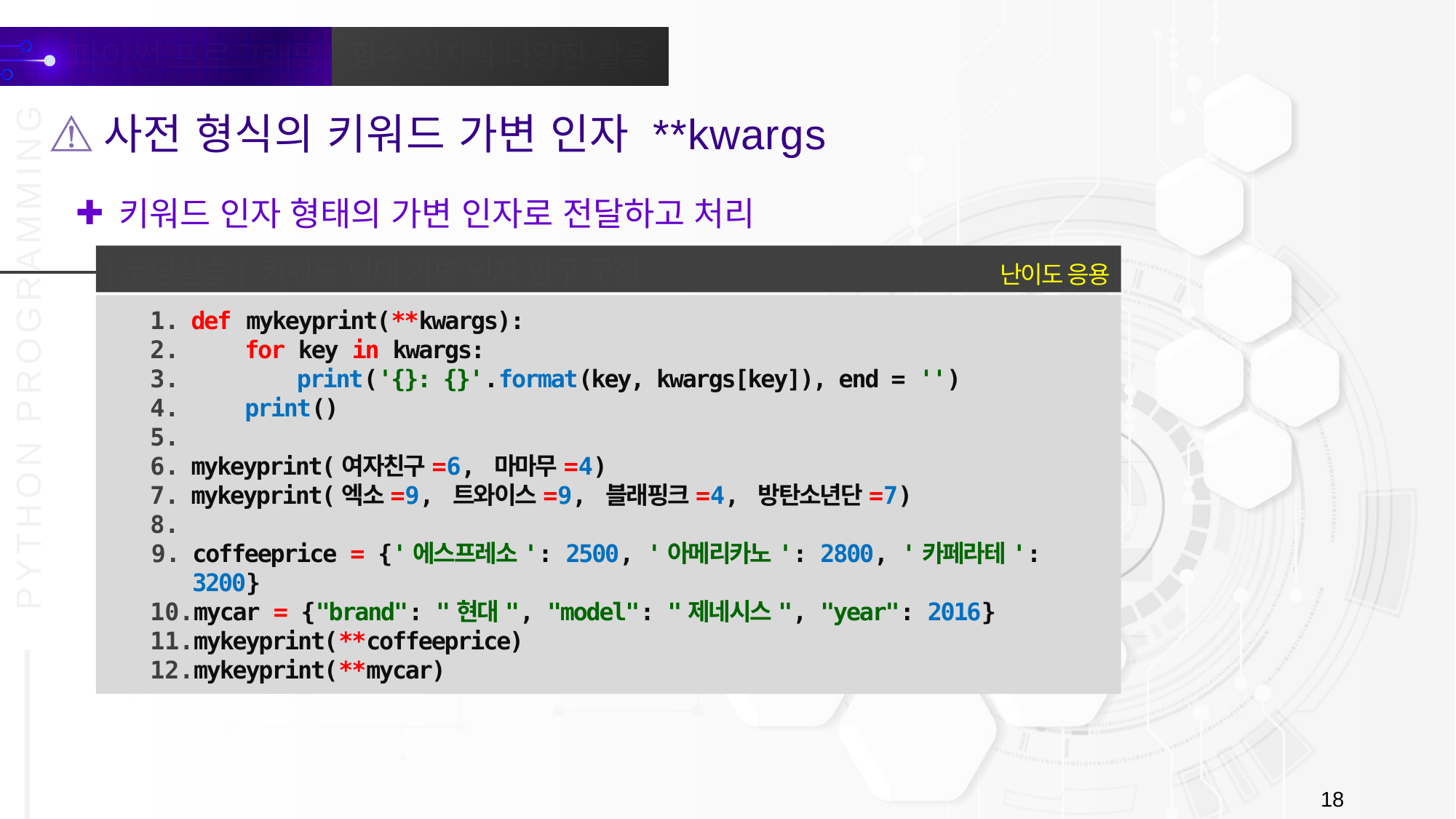

사전 형식의 키워드 가변 인자 **kwargs
키워드 인자 형태의 가변 인자로 전달하고 처리

난이도 응용
[코딩실습] 키워드 형태 가변 인자 함구 구현
def mykeyprint(**kwargs):
    for key in kwargs:
        print('{}: {}'.format(key, kwargs[key]), end = '')
    print()

mykeyprint(여자친구=6, 마마무=4)
mykeyprint(엑소=9, 트와이스=9, 블래핑크=4, 방탄소년단=7)

coffeeprice = {'에스프레소': 2500, '아메리카노': 2800, '카페라테': 3200}
mycar = {"brand": "현대", "model": "제네시스", "year": 2016}
mykeyprint(**coffeeprice)
mykeyprint(**mycar)
18